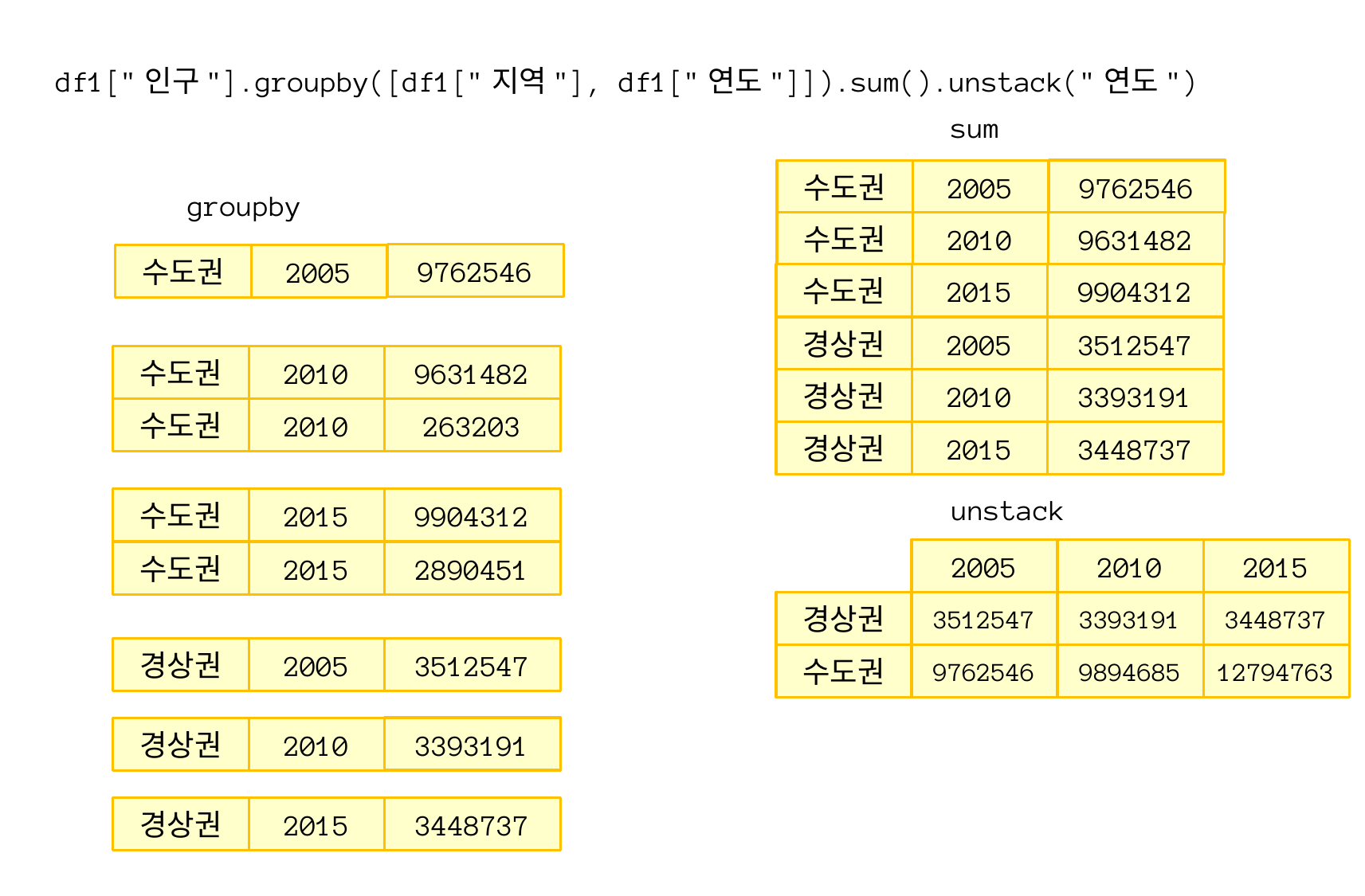

df1["인구"].groupby([df1["지역"], df1["연도"]]).sum().unstack("연도")
sum
9762546
수도권
2005
groupby
수도권
2010
9631482
9762546
수도권
2005
수도권
2015
9904312
경상권
2005
3512547
수도권
2010
9631482
3393191
경상권
2010
수도권
2010
263203
3448737
경상권
2015
unstack
수도권
2015
9904312
2005
2010
2015
수도권
2015
2890451
경상권
3512547
3393191
3448737
경상권
2005
3512547
수도권
9762546
9894685
12794763
3393191
경상권
2010
3448737
경상권
2015